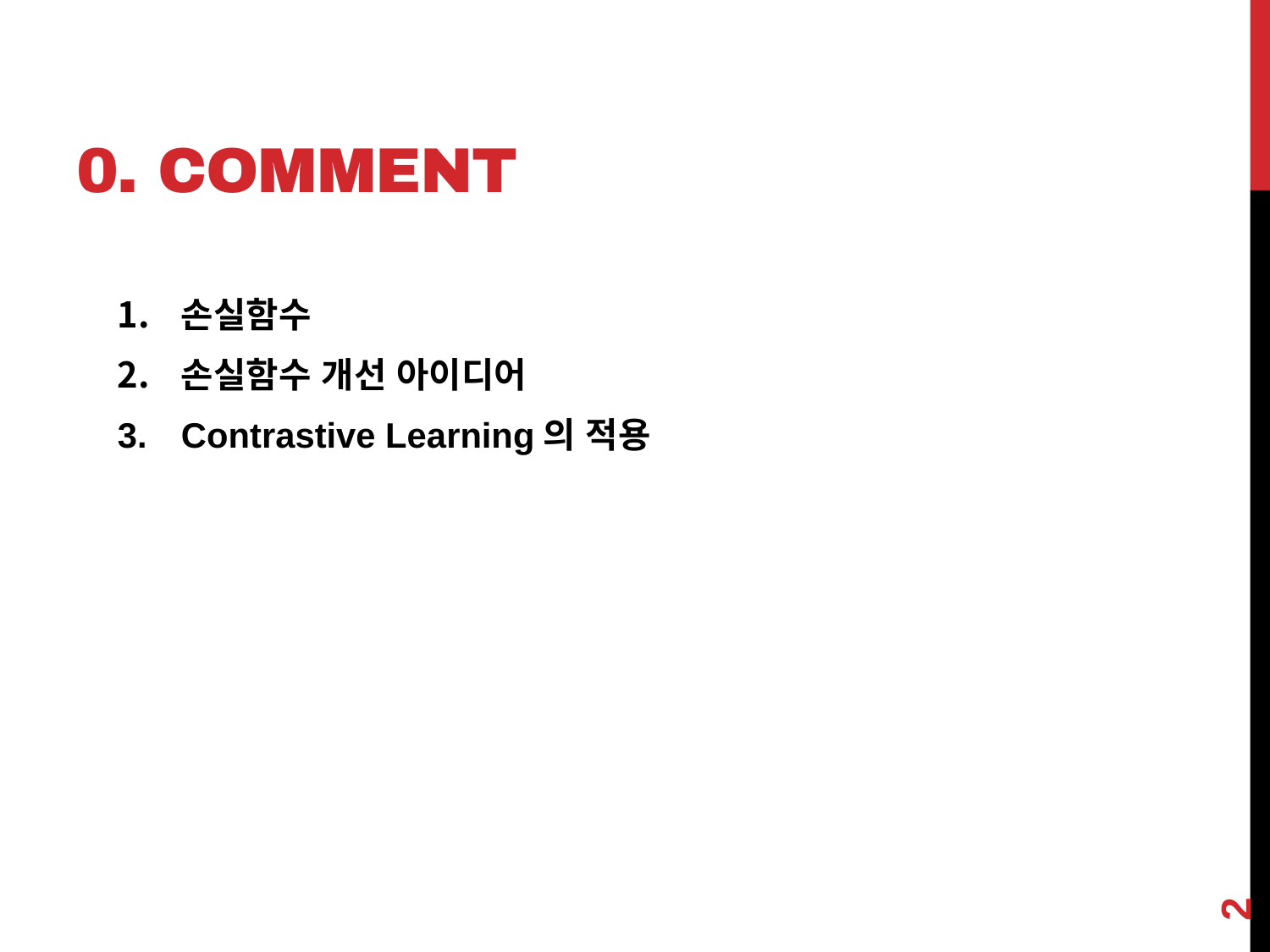

# 0. Comment
손실함수
손실함수 개선 아이디어
Contrastive Learning의 적용
2